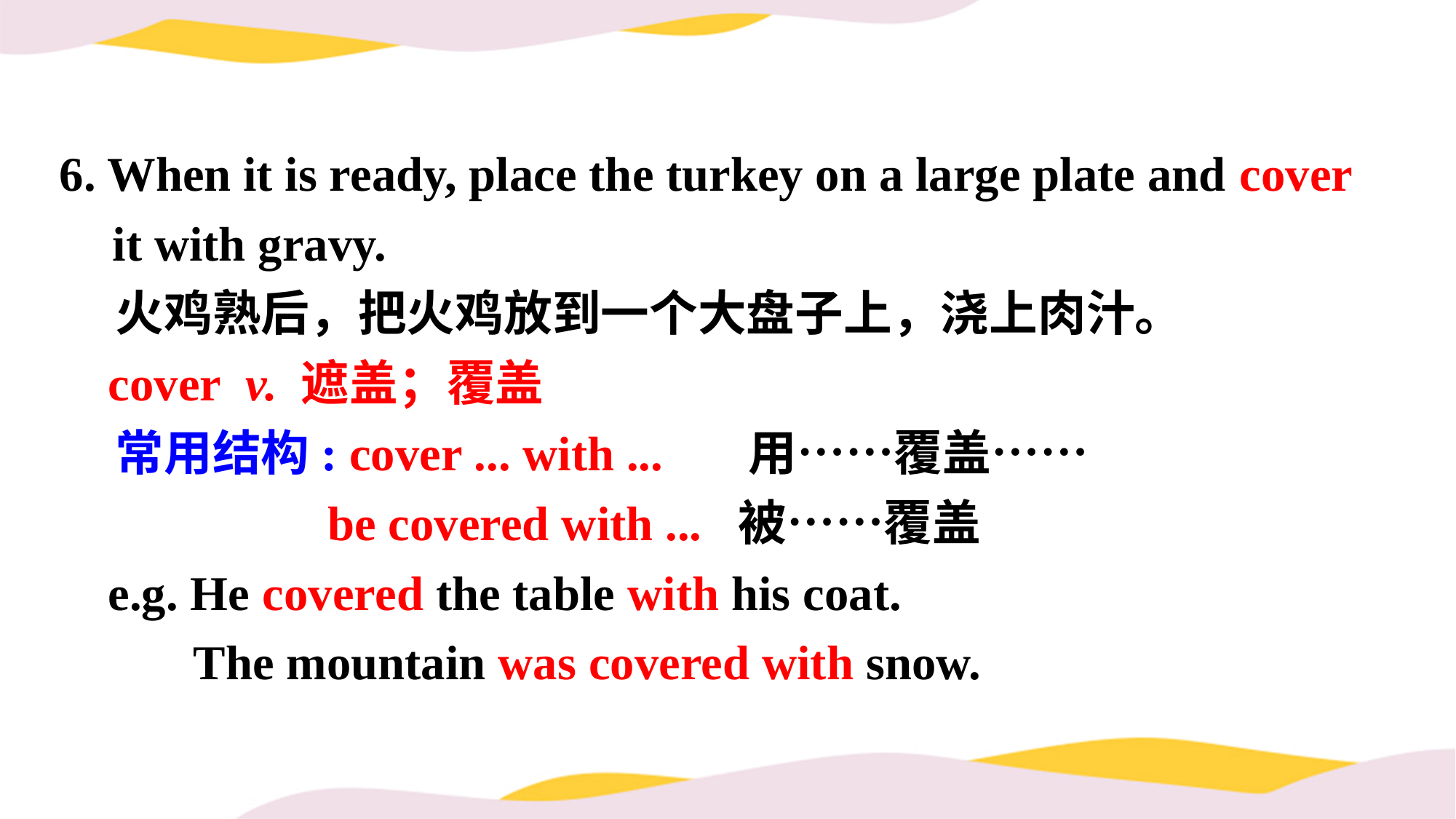

6. When it is ready, place the turkey on a large plate and cover it with gravy.
    火鸡熟后，把火鸡放到一个大盘子上，浇上肉汁。
    cover  v. 遮盖；覆盖
    常用结构: cover ... with ...      用……覆盖……
                      be covered with ...  被……覆盖
    e.g. He covered the table with his coat.
           The mountain was covered with snow.